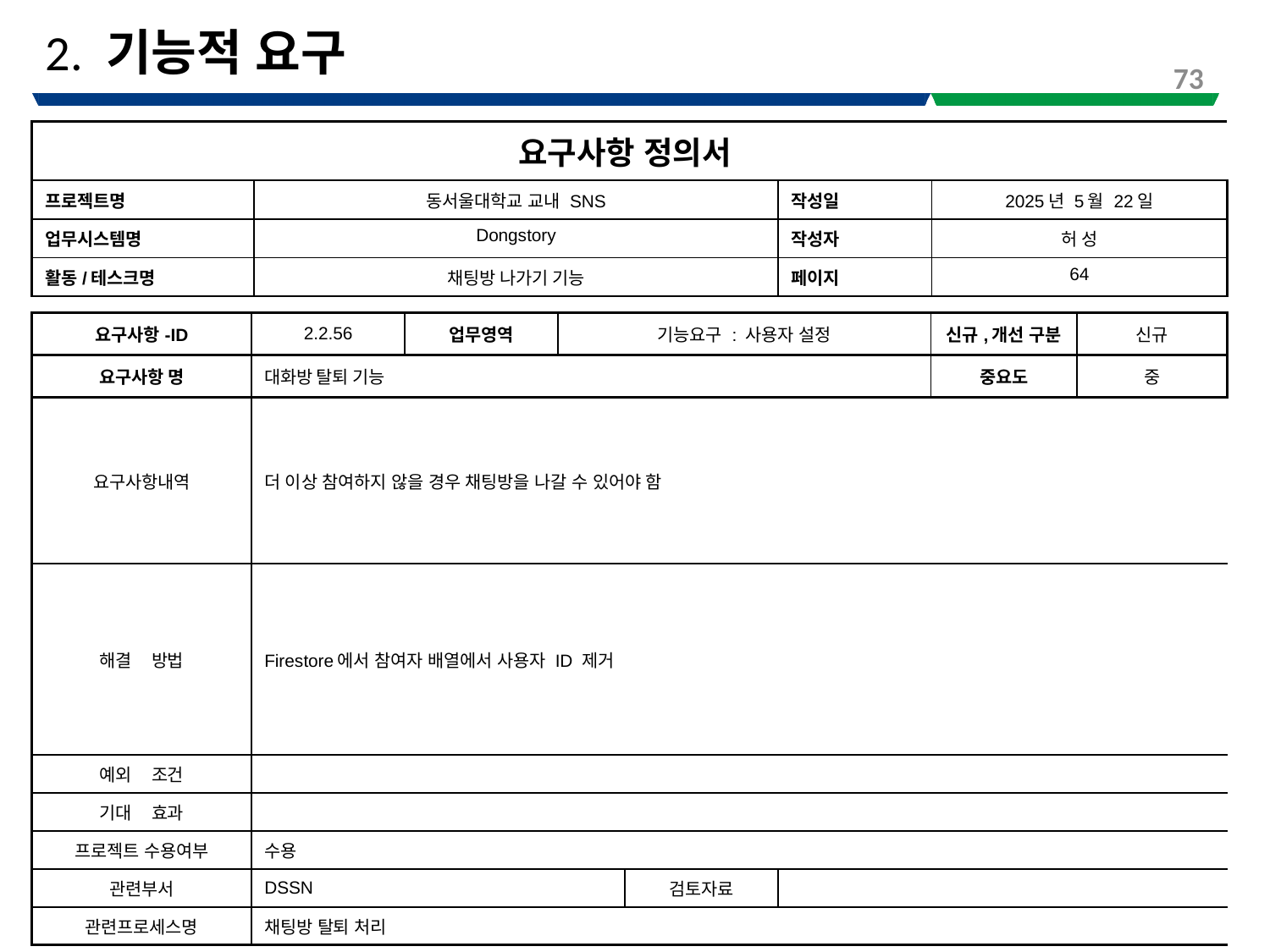

# 2. 기능적 요구
73
| 요구사항 정의서 |  |  |  |
| --- | --- | --- | --- |
| 프로젝트명 | 동서울대학교 교내 SNS | 작성일 | 2025년 5월 22일 |
| 업무시스템명 | Dongstory | 작성자 | 허 성 |
| 활동/테스크명 | 채팅방 나가기 기능 | 페이지 | 64 |
| 요구사항-ID | 2.2.56 | 업무영역 | 기능요구 : 사용자 설정 |  |  | 신규,개선 구분 | 신규 |
| --- | --- | --- | --- | --- | --- | --- | --- |
| 요구사항 명 | 대화방 탈퇴 기능 |  |  |  |  | 중요도 | 중 |
| 요구사항내역 | 더 이상 참여하지 않을 경우 채팅방을 나갈 수 있어야 함 |  |  |  |  |  |  |
| 해결 방법 | Firestore에서 참여자 배열에서 사용자 ID 제거 |  |  |  |  |  |  |
| 예외 조건 |  |  |  |  |  |  |  |
| 기대 효과 |  |  |  |  |  |  |  |
| 프로젝트 수용여부 | 수용 |  |  |  |  |  |  |
| 관련부서 | DSSN |  |  | 검토자료 |  |  |  |
| 관련프로세스명 | 채팅방 탈퇴 처리 |  |  |  |  |  |  |